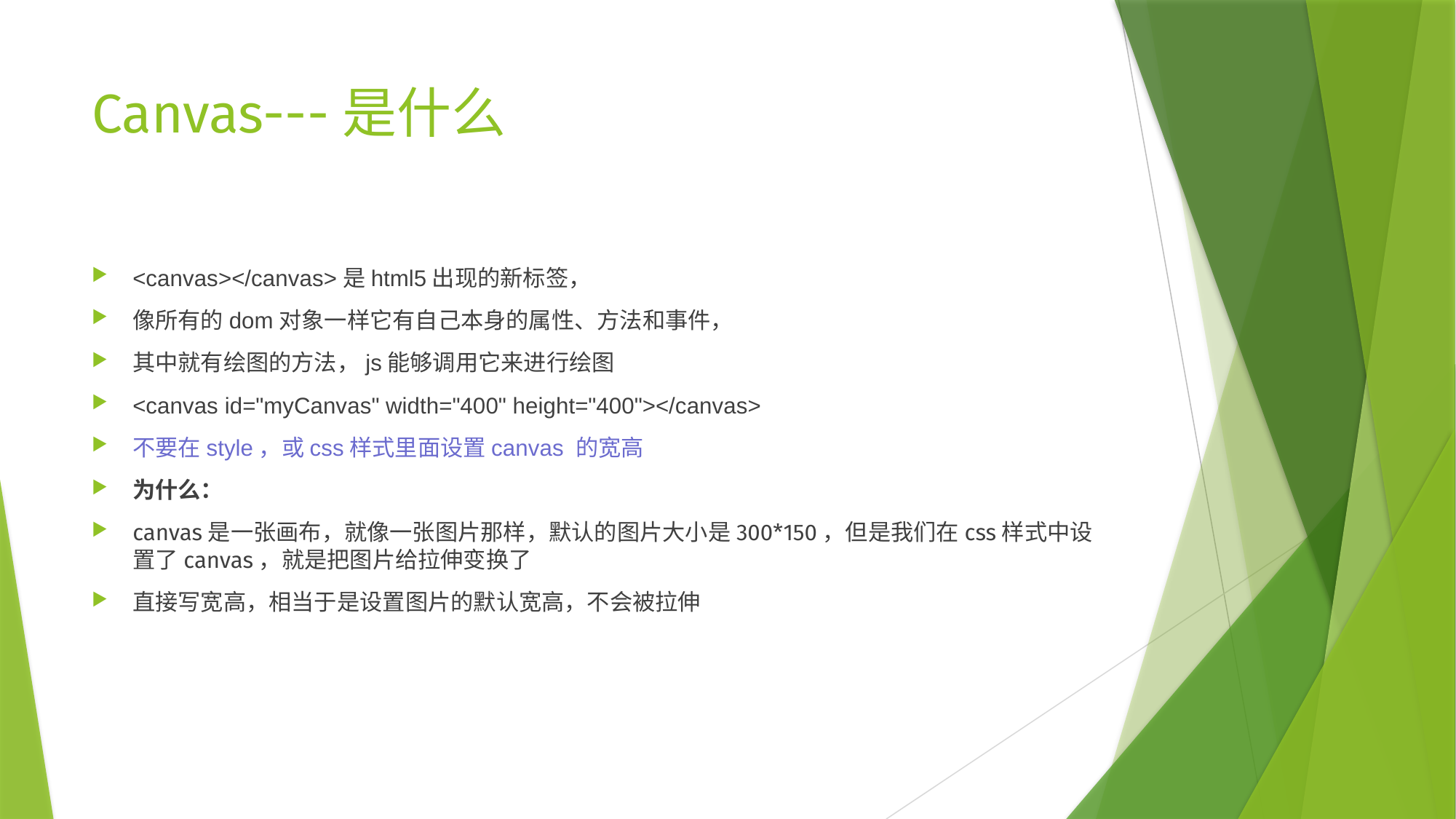

# Canvas---是什么
<canvas></canvas>是html5出现的新标签，
像所有的dom对象一样它有自己本身的属性、方法和事件，
其中就有绘图的方法，js能够调用它来进行绘图
<canvas id="myCanvas" width="400" height="400"></canvas>
不要在style，或css样式里面设置canvas 的宽高
为什么：
canvas是一张画布，就像一张图片那样，默认的图片大小是300*150，但是我们在css样式中设置了canvas，就是把图片给拉伸变换了
直接写宽高，相当于是设置图片的默认宽高，不会被拉伸